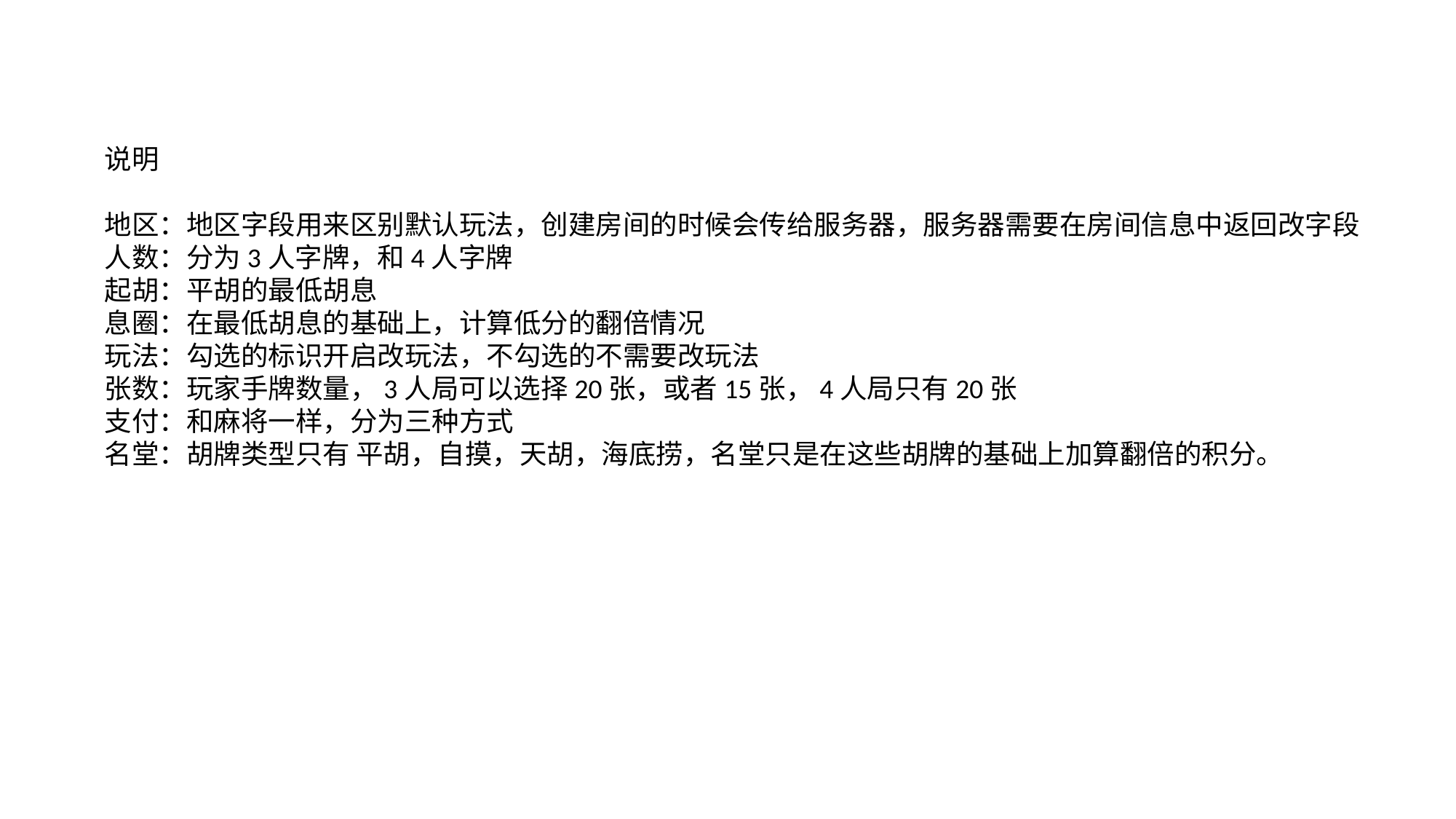

说明

地区：地区字段用来区别默认玩法，创建房间的时候会传给服务器，服务器需要在房间信息中返回改字段
人数：分为3人字牌，和4人字牌
起胡：平胡的最低胡息
息圈：在最低胡息的基础上，计算低分的翻倍情况
玩法：勾选的标识开启改玩法，不勾选的不需要改玩法
张数：玩家手牌数量，3人局可以选择20张，或者15张，4人局只有20张
支付：和麻将一样，分为三种方式
名堂：胡牌类型只有 平胡，自摸，天胡，海底捞，名堂只是在这些胡牌的基础上加算翻倍的积分。